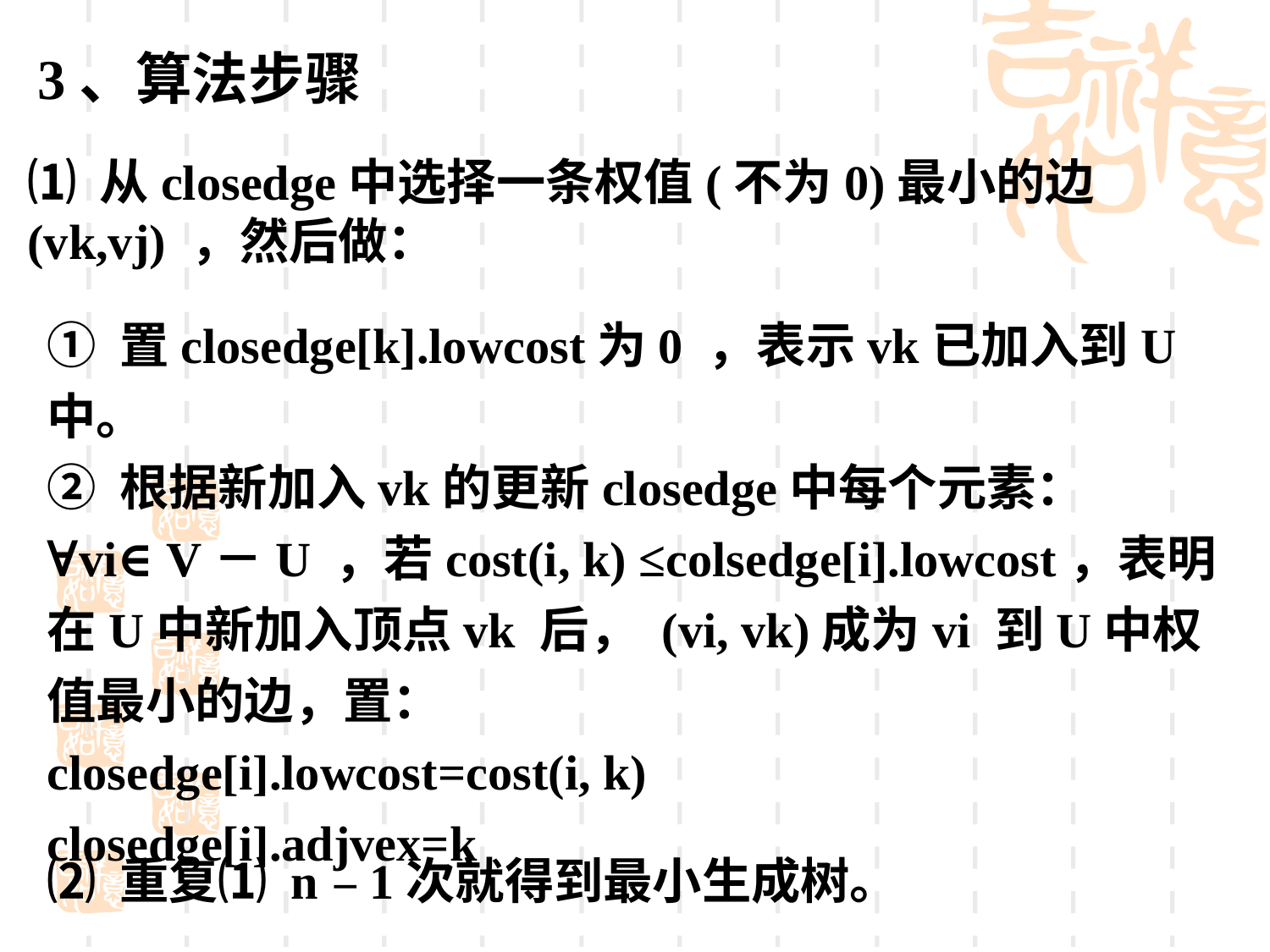

3、算法步骤
⑴ 从closedge中选择一条权值(不为0)最小的边(vk,vj) ，然后做：
① 置closedge[k].lowcost为0 ，表示vk已加入到U中。
② 根据新加入vk的更新closedge中每个元素：
∀vi∈V－U ，若cost(i, k) ≤colsedge[i].lowcost，表明在U中新加入顶点vk 后， (vi, vk)成为vi 到U中权值最小的边，置：
closedge[i].lowcost=cost(i, k)
closedge[i].adjvex=k
⑵ 重复⑴ n－1次就得到最小生成树。